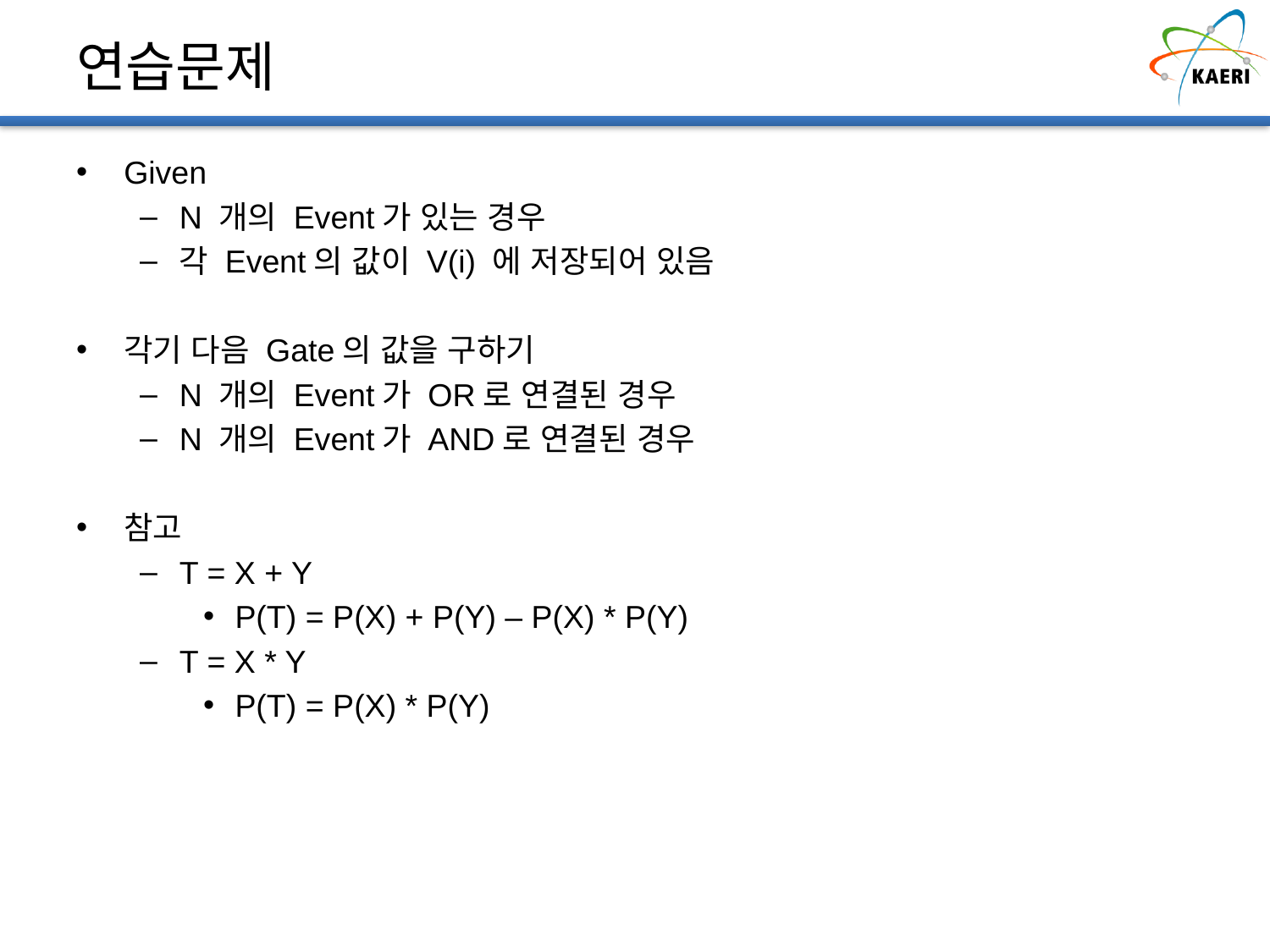

# 연습문제
Given
N 개의 Event가 있는 경우
각 Event의 값이 V(i) 에 저장되어 있음

각기 다음 Gate의 값을 구하기
N 개의 Event가 OR로 연결된 경우
N 개의 Event가 AND로 연결된 경우

참고
T = X + Y
P(T) = P(X) + P(Y) – P(X) * P(Y)
T = X * Y
P(T) = P(X) * P(Y)